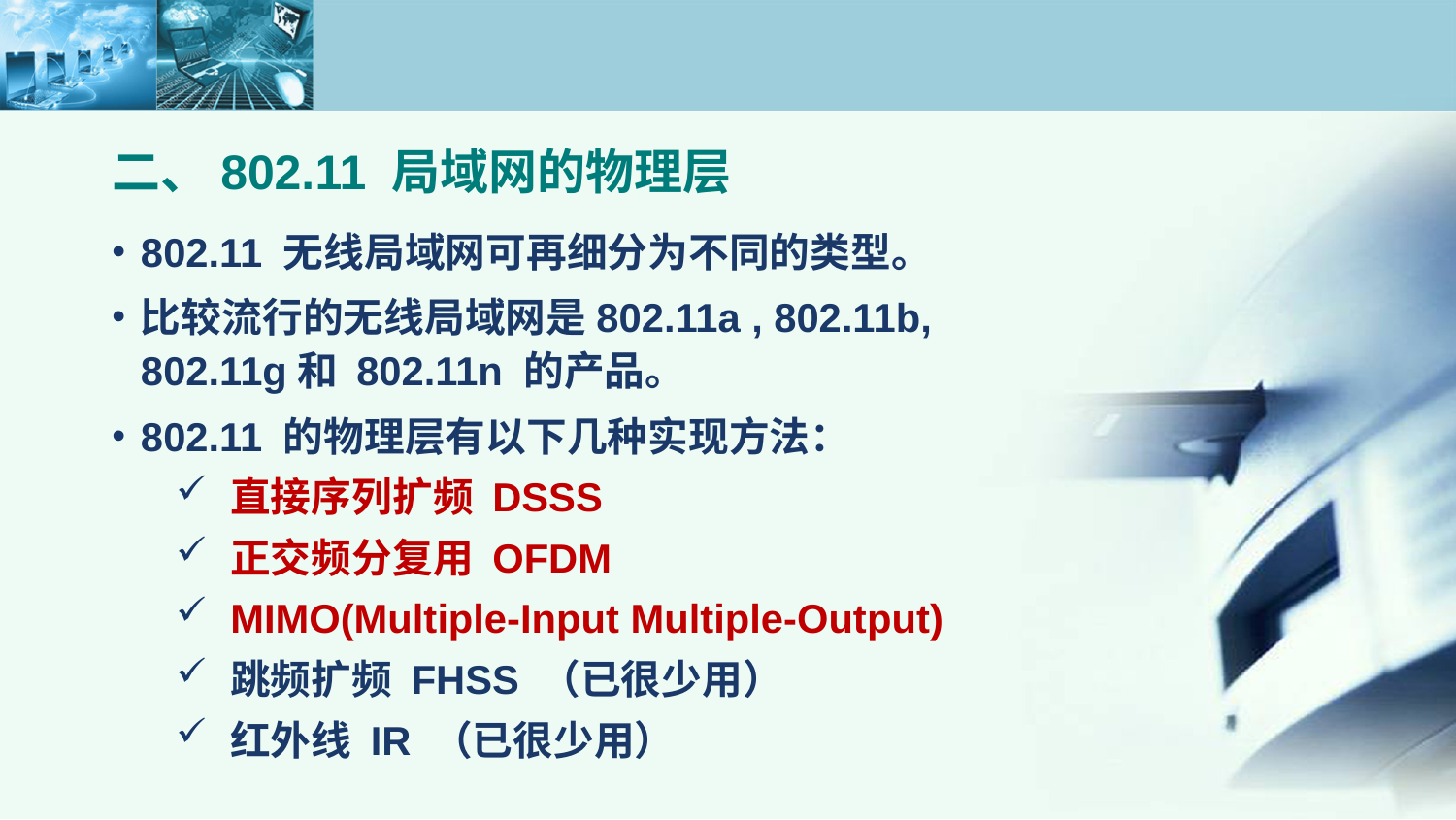

# 二、802.11 局域网的物理层
802.11 无线局域网可再细分为不同的类型。
比较流行的无线局域网是802.11a , 802.11b, 802.11g和 802.11n 的产品。
802.11 的物理层有以下几种实现方法：
直接序列扩频 DSSS
正交频分复用 OFDM
MIMO(Multiple-Input Multiple-Output)
跳频扩频 FHSS （已很少用）
红外线 IR （已很少用）